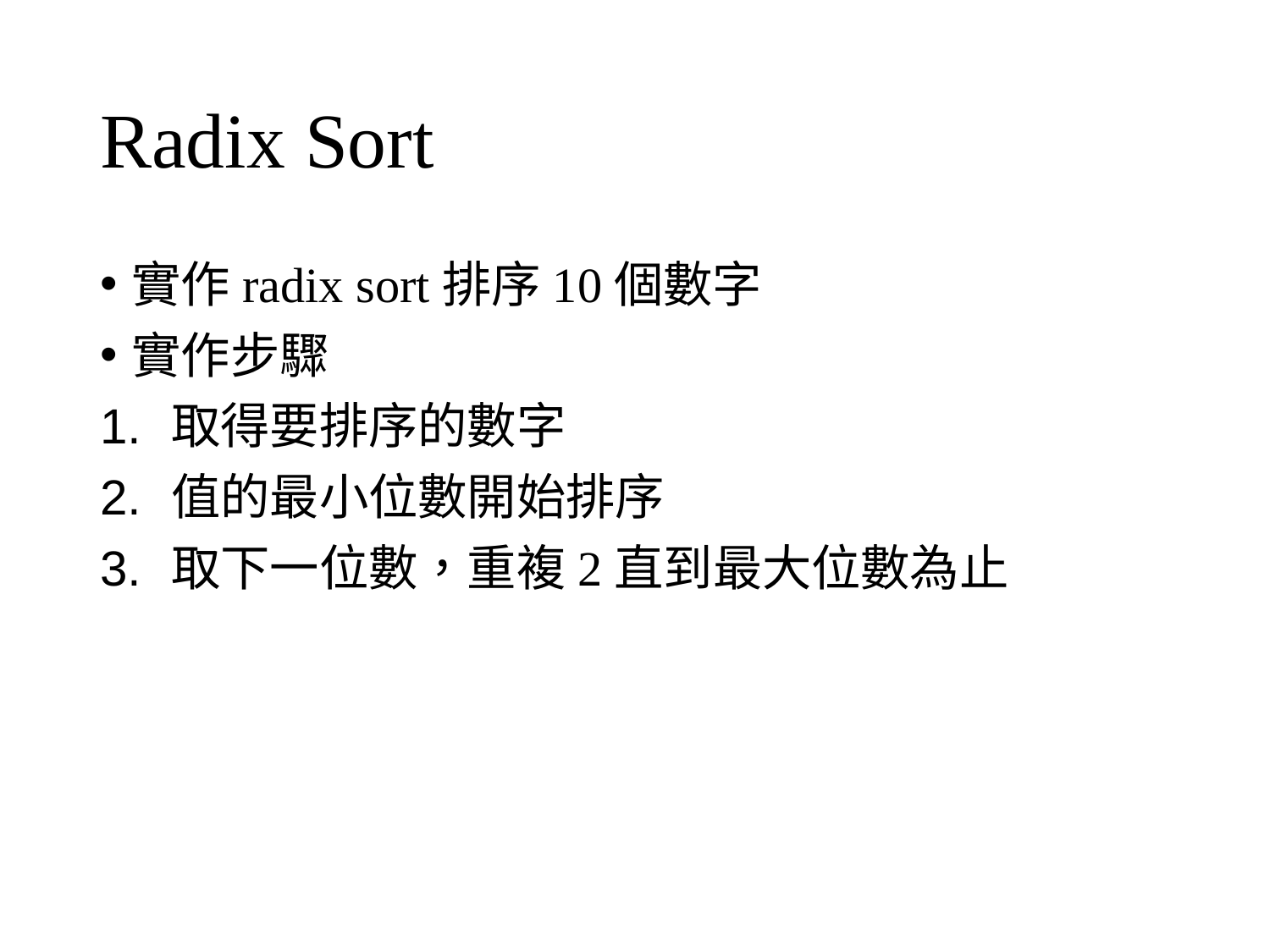

# Radix Sort
實作radix sort排序10個數字
實作步驟
取得要排序的數字
值的最小位數開始排序
取下一位數，重複2直到最大位數為止